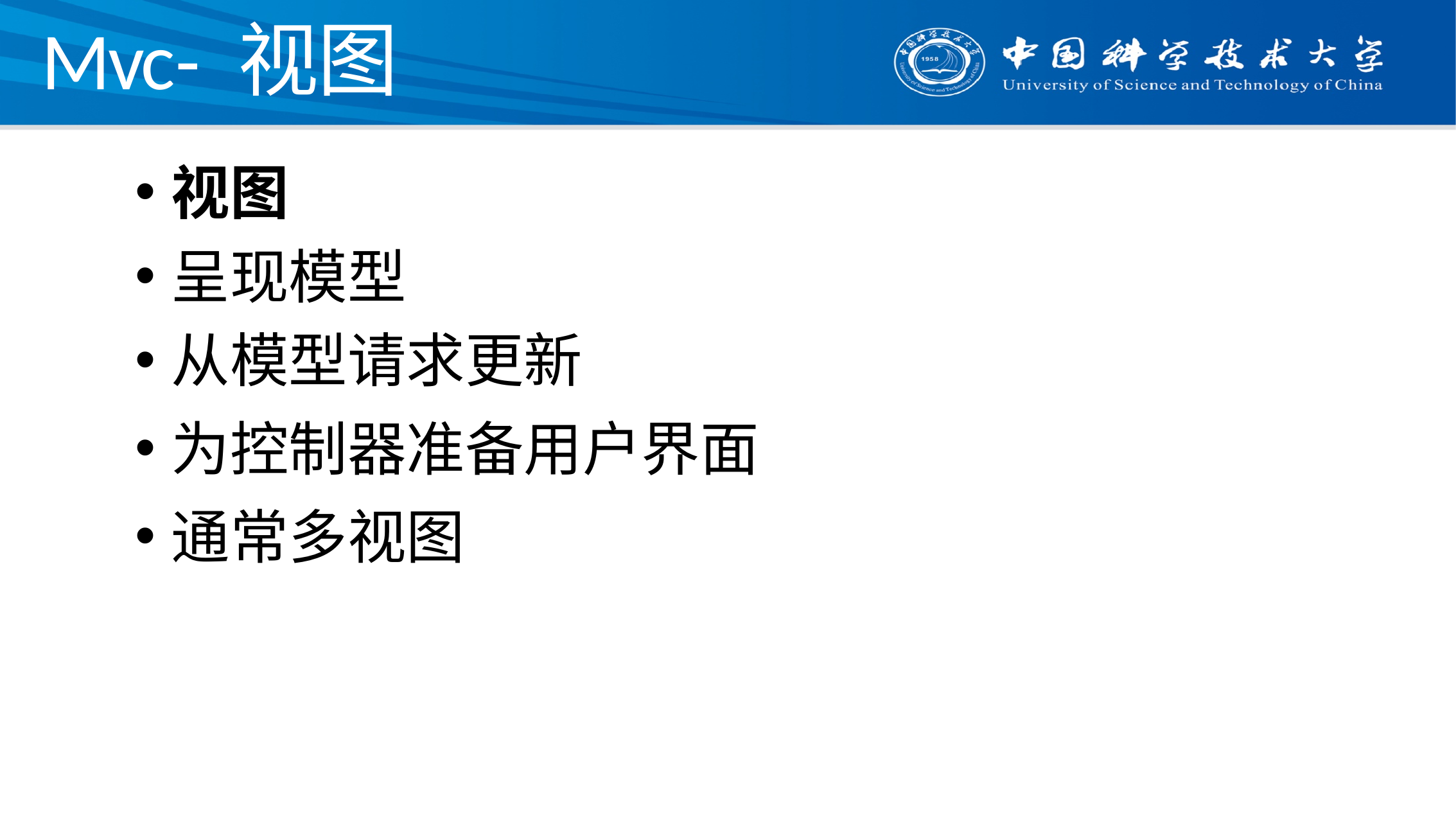

# Mvc- 视图
视图
呈现模型
从模型请求更新
为控制器准备用户界面
通常多视图